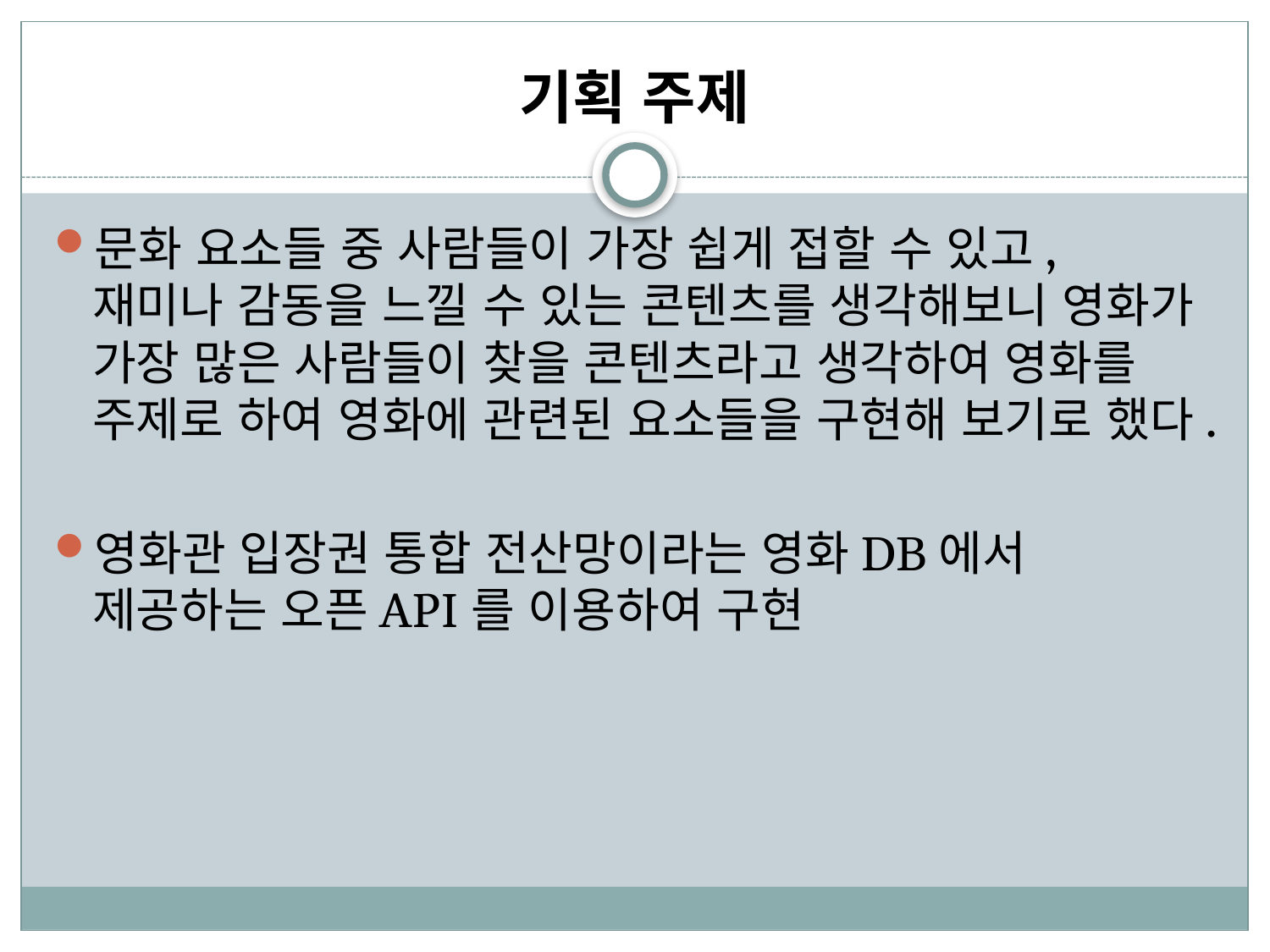

# 기획 주제
문화 요소들 중 사람들이 가장 쉽게 접할 수 있고, 재미나 감동을 느낄 수 있는 콘텐츠를 생각해보니 영화가 가장 많은 사람들이 찾을 콘텐츠라고 생각하여 영화를 주제로 하여 영화에 관련된 요소들을 구현해 보기로 했다.

영화관 입장권 통합 전산망이라는 영화DB에서 제공하는 오픈API를 이용하여 구현